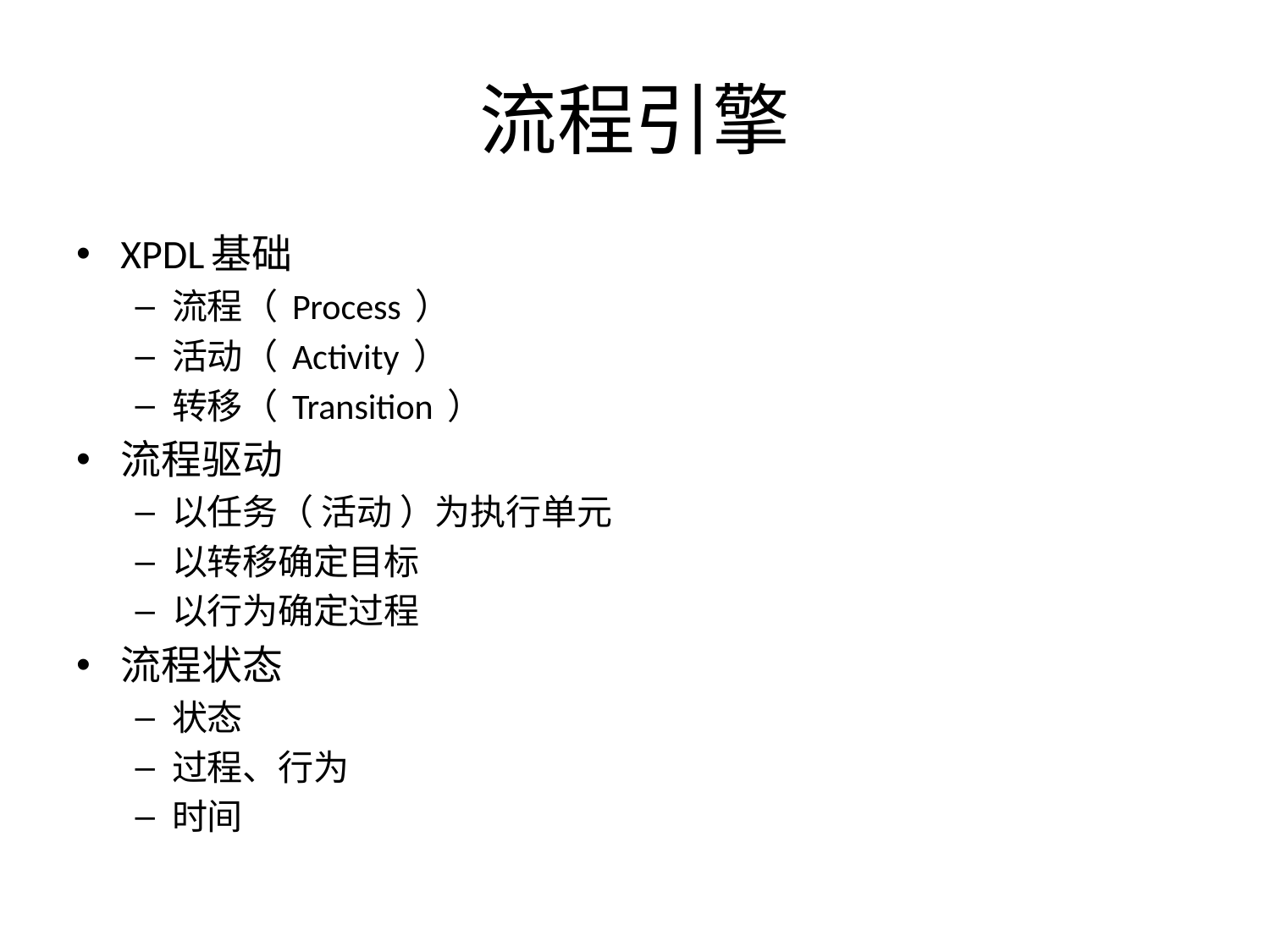

# 流程引擎
XPDL基础
流程（ Process ）
活动（ Activity ）
转移（ Transition ）
流程驱动
以任务（ 活动 ）为执行单元
以转移确定目标
以行为确定过程
流程状态
状态
过程、行为
时间